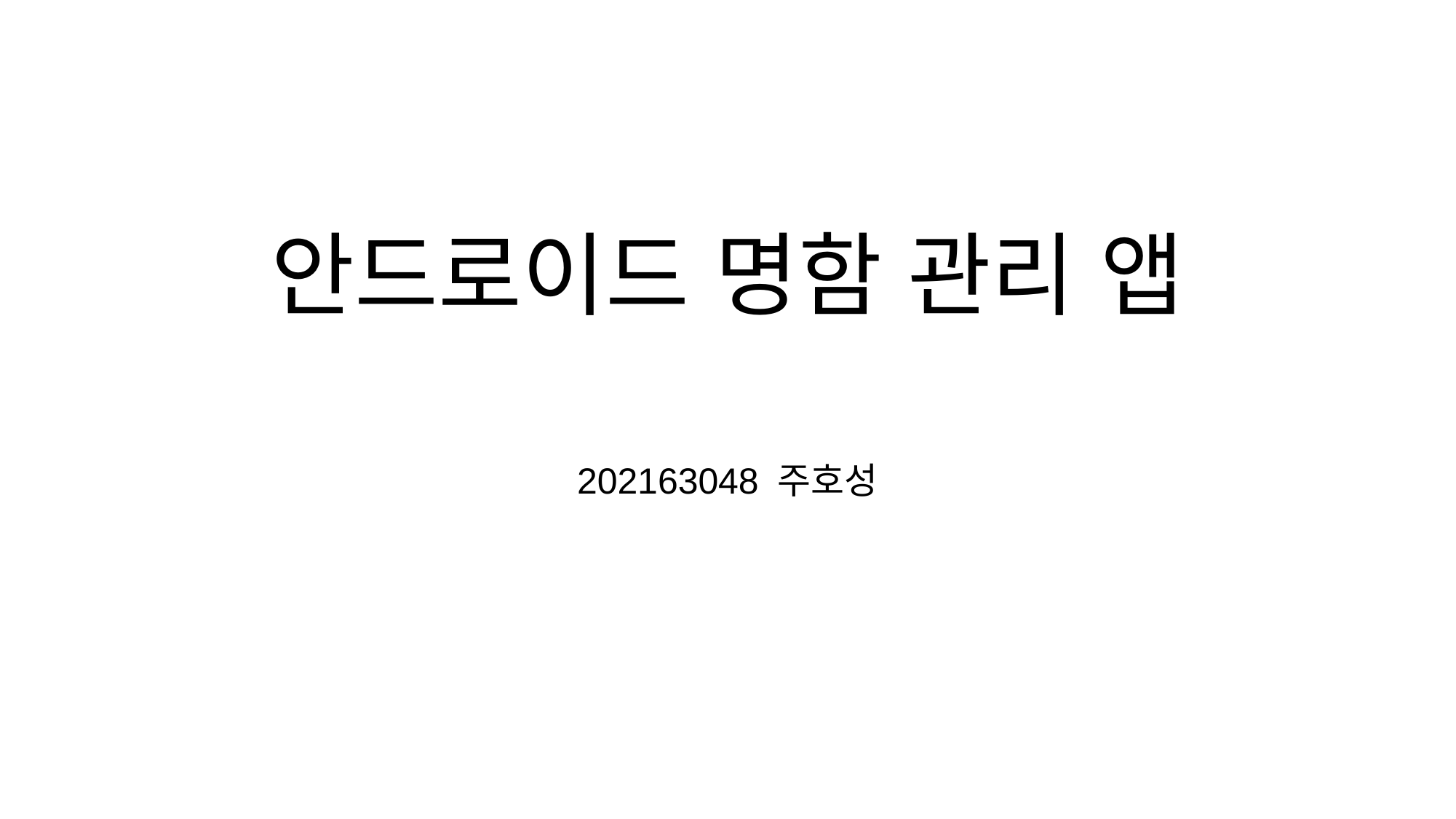

# 안드로이드 명함 관리 앱
202163048 주호성